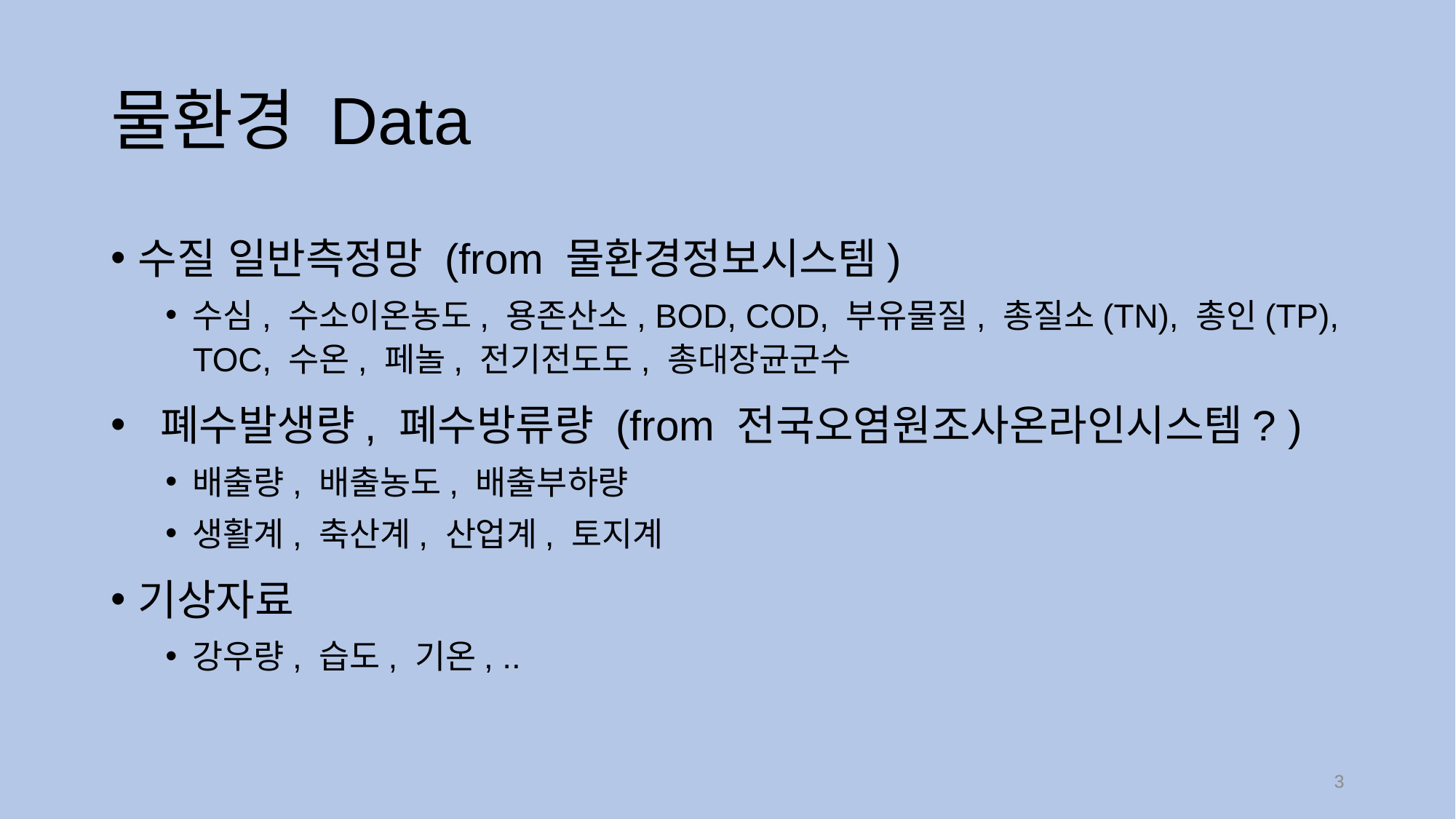

# 물환경 Data
수질 일반측정망 (from 물환경정보시스템)
수심, 수소이온농도, 용존산소, BOD, COD, 부유물질, 총질소(TN), 총인(TP), TOC, 수온, 페놀, 전기전도도, 총대장균군수
 폐수발생량, 폐수방류량 (from 전국오염원조사온라인시스템? )
배출량, 배출농도, 배출부하량
생활계, 축산계, 산업계, 토지계
기상자료
강우량, 습도, 기온, ..
3